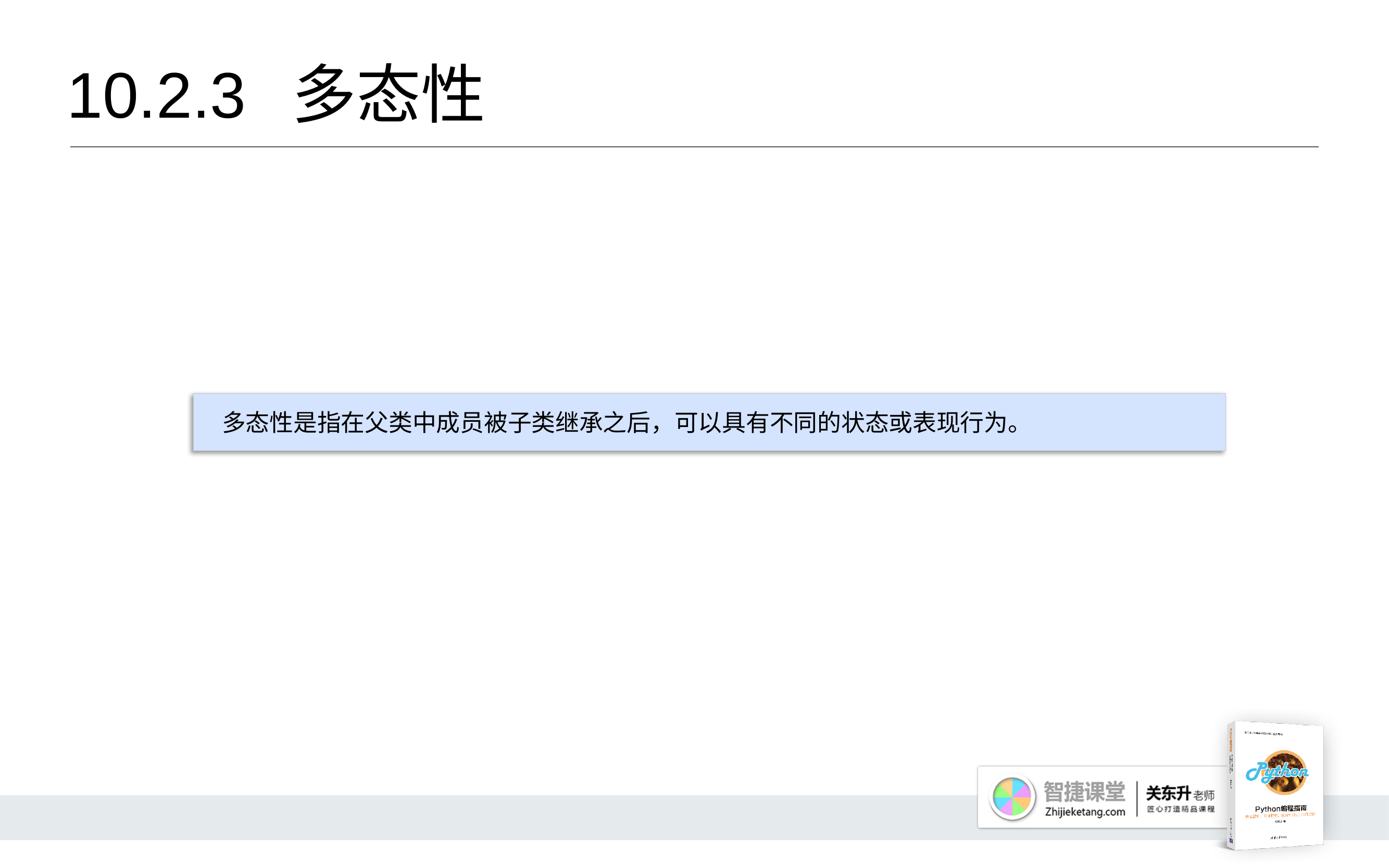

# 10.2.3 	多态性
多态性是指在父类中成员被子类继承之后，可以具有不同的状态或表现行为。